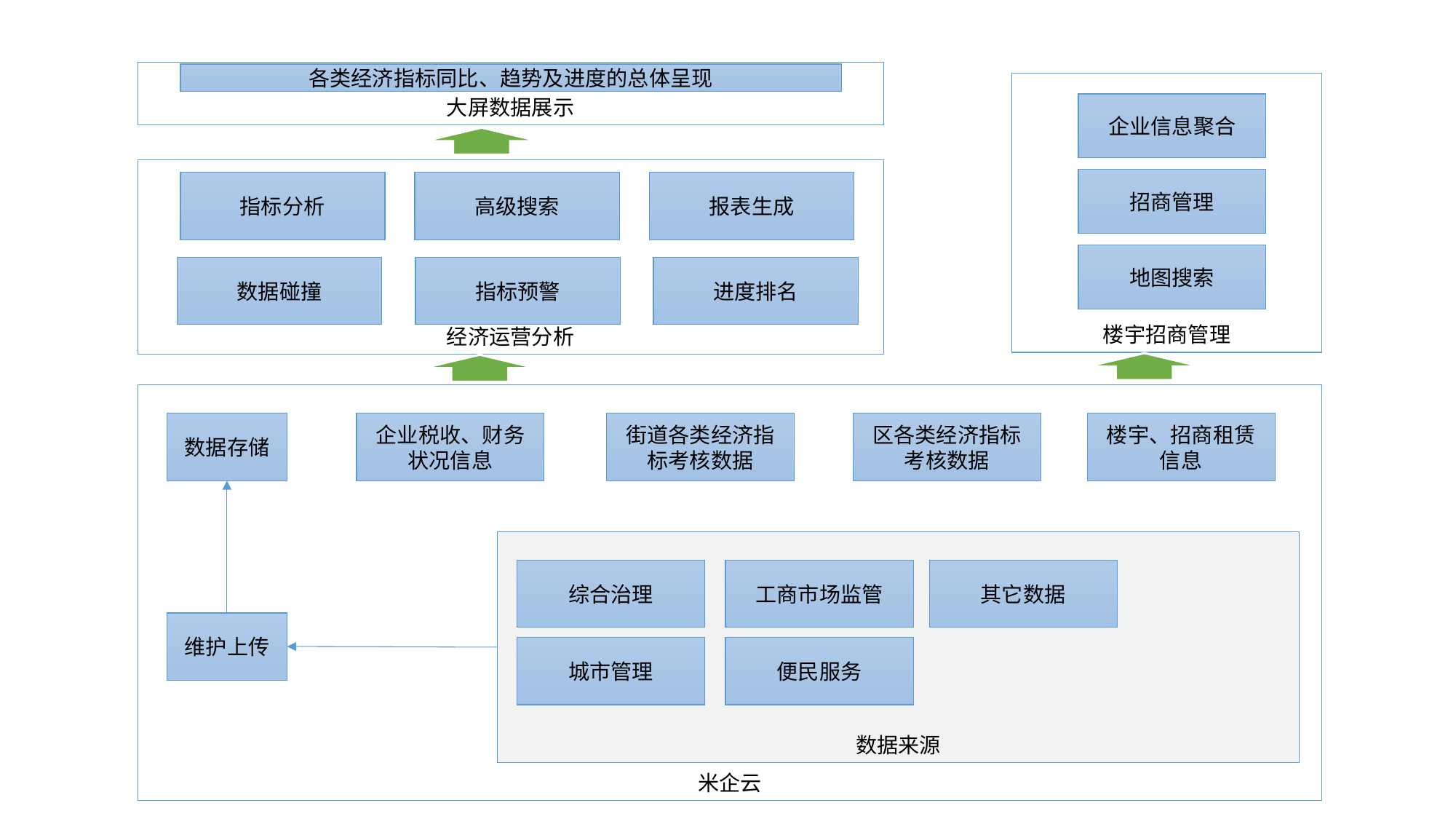

大屏数据展示
各类经济指标同比、趋势及进度的总体呈现
楼宇招商管理
企业信息聚合
招商管理
地图搜索

经济运营分析
指标分析
高级搜索
报表生成
数据碰撞
指标预警
进度排名

米企云
区各类经济指标考核数据
数据存储
企业税收、财务状况信息
街道各类经济指标考核数据
楼宇、招商租赁信息
数据来源
综合治理
工商市场监管
其它数据
维护上传
城市管理
便民服务